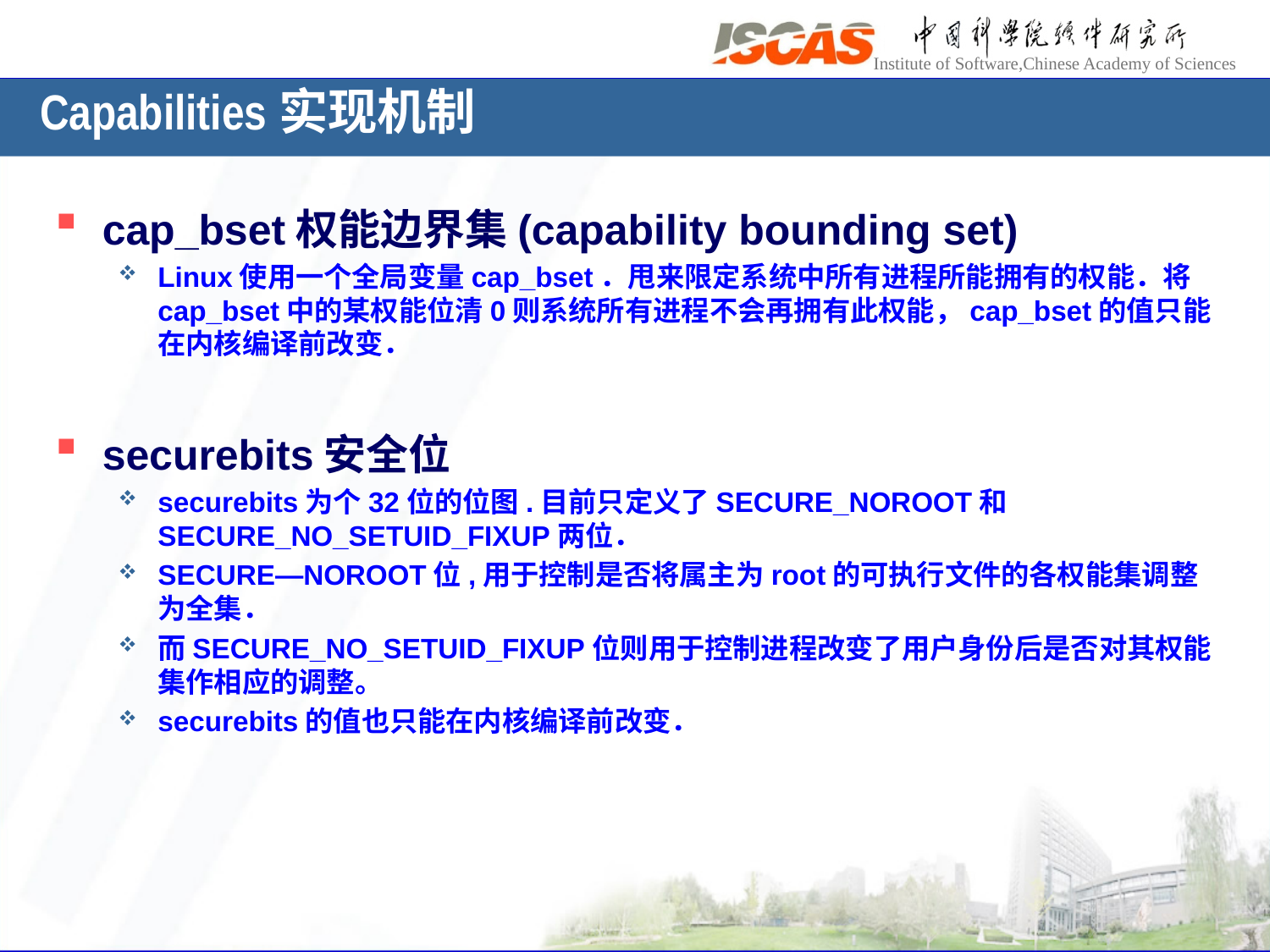

# Capabilities实现机制
cap_bset权能边界集(capability bounding set)
Linux使用一个全局变量cap_bset．甩来限定系统中所有进程所能拥有的权能．将cap_bset中的某权能位清0则系统所有进程不会再拥有此权能，cap_bset的值只能在内核编译前改变．

securebits安全位
securebits为个32位的位图.目前只定义了SECURE_NOROOT和SECURE_NO_SETUID_FIXUP两位．
SECURE—NOROOT位,用于控制是否将属主为root的可执行文件的各权能集调整为全集．
而SECURE_NO_SETUID_FIXUP位则用于控制进程改变了用户身份后是否对其权能集作相应的调整。
securebits的值也只能在内核编译前改变．